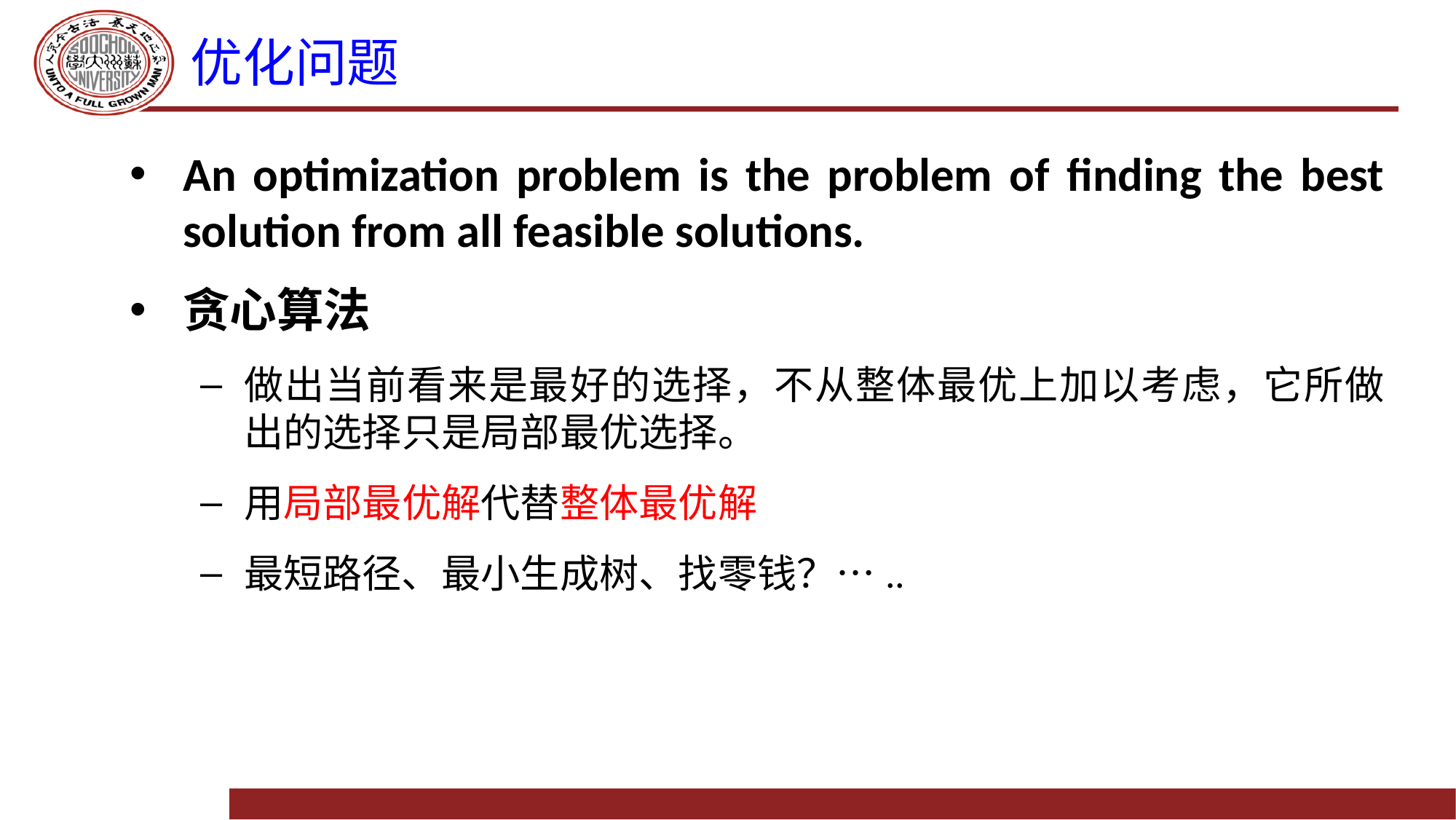

# 优化问题
An optimization problem is the problem of finding the best solution from all feasible solutions.
贪心算法
做出当前看来是最好的选择，不从整体最优上加以考虑，它所做出的选择只是局部最优选择。
用局部最优解代替整体最优解
最短路径、最小生成树、找零钱？…..